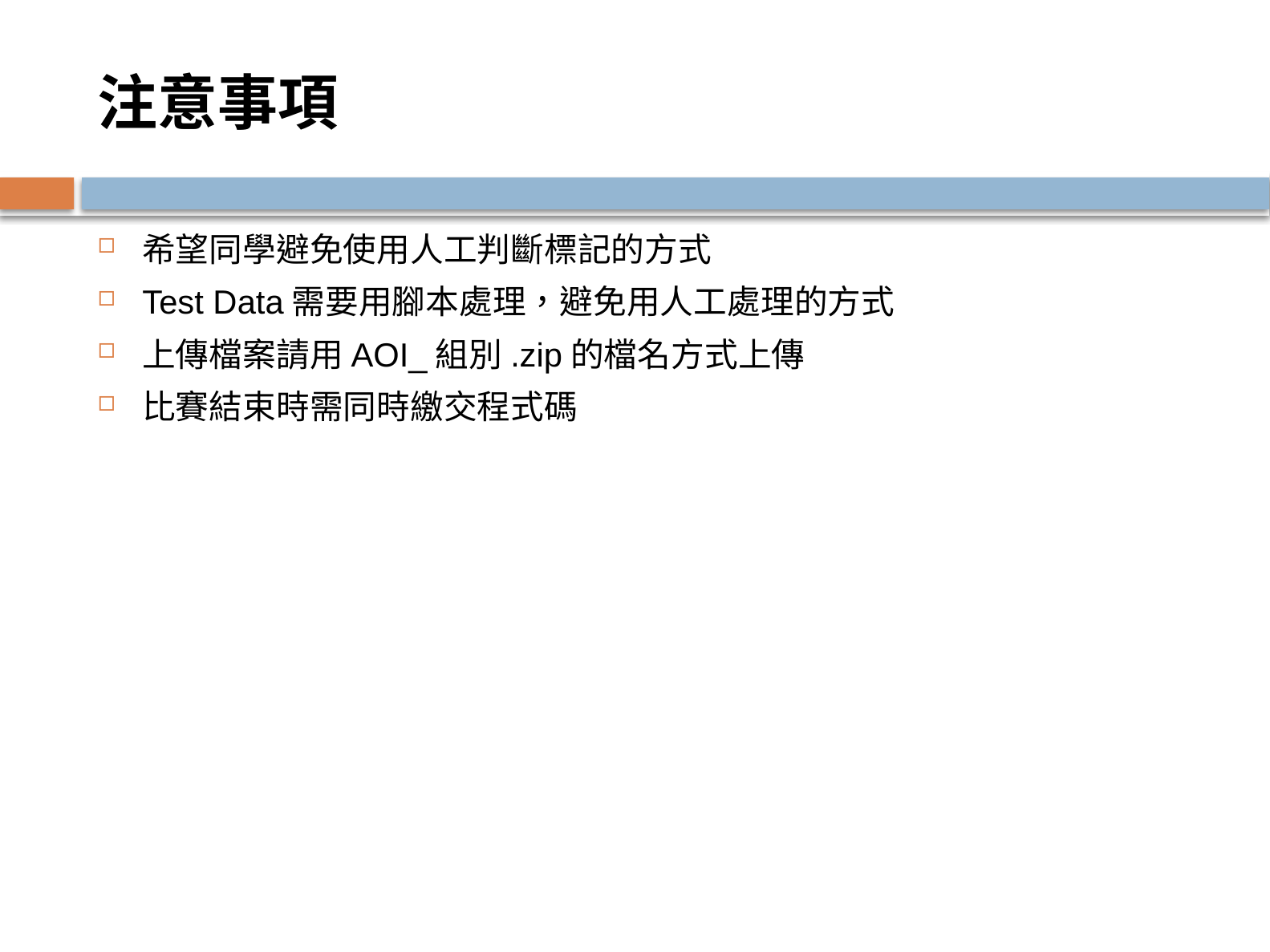

# 注意事項
希望同學避免使用人工判斷標記的方式
Test Data需要用腳本處理，避免用人工處理的方式
上傳檔案請用AOI_組別.zip的檔名方式上傳
比賽結束時需同時繳交程式碼